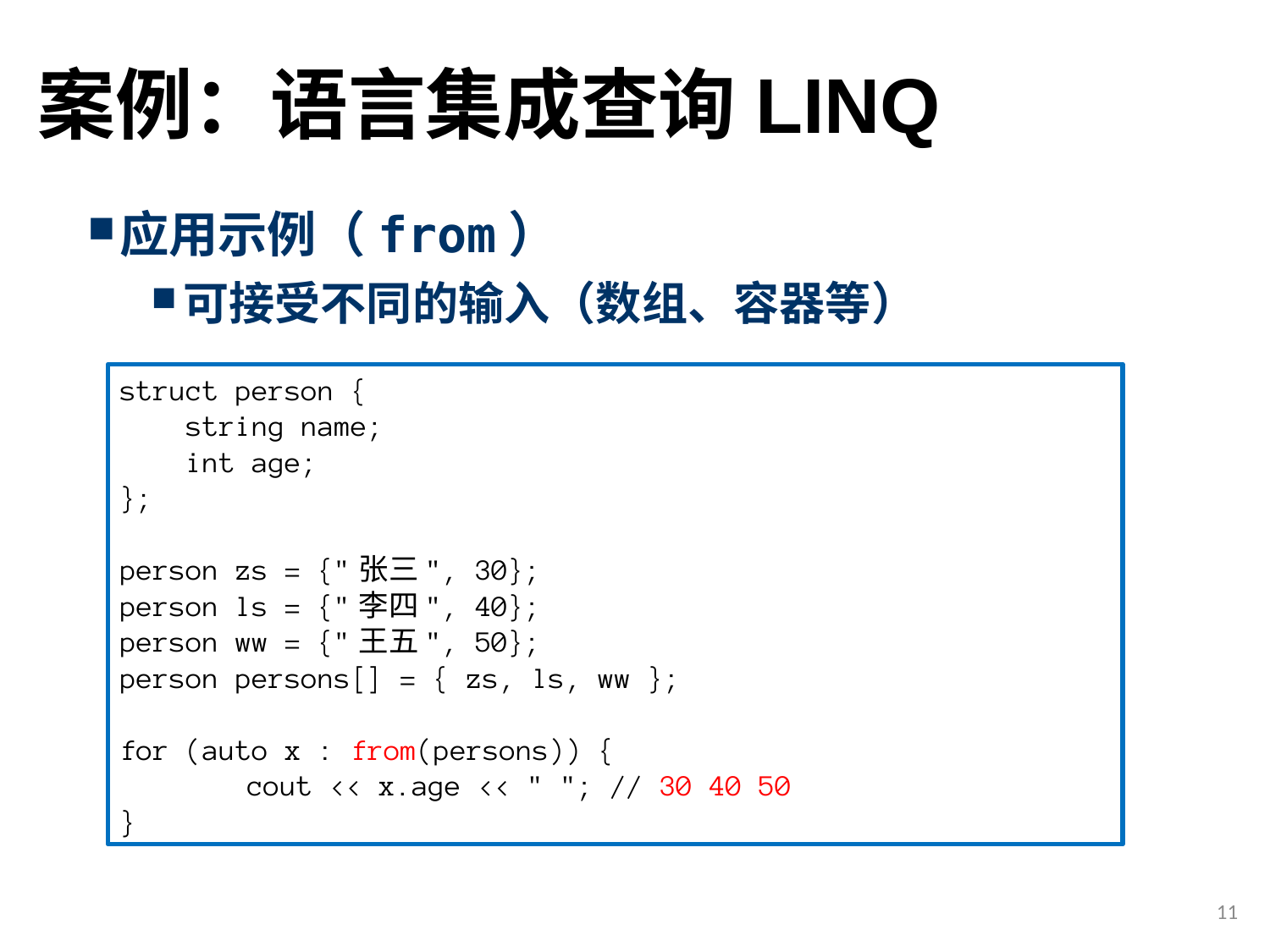

# 案例：语言集成查询LINQ
应用示例（from）
可接受不同的输入（数组、容器等）

struct person {
    string name;
    int age;
};

person zs = {"张三", 30};
person ls = {"李四", 40};
person ww = {"王五", 50};
person persons[] = { zs, ls, ww };

for (auto x : from(persons)) {
	cout << x.age << " "; // 30 40 50
}
11